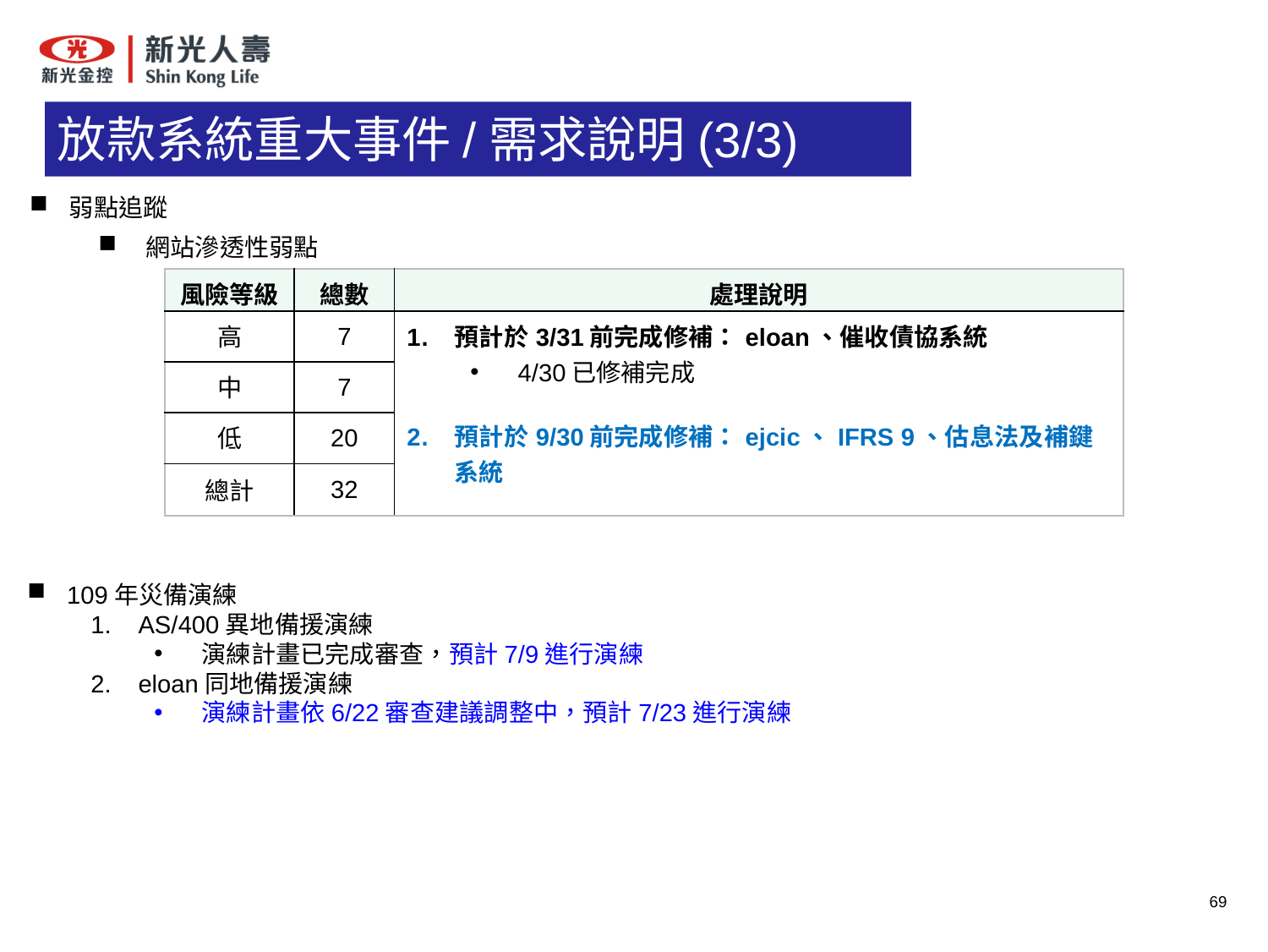

# 放款系統重大事件/需求說明(3/3)
弱點追蹤

網站滲透性弱點
| 風險等級 | 總數 | 處理說明 |
| --- | --- | --- |
| 高 | 7 | 預計於3/31前完成修補：eloan、催收債協系統 4/30已修補完成 預計於9/30前完成修補：ejcic、IFRS 9、估息法及補鍵系統 |
| 中 | 7 |  |
| 低 | 20 |  |
| 總計 | 32 |  |
109年災備演練
AS/400異地備援演練
演練計畫已完成審查，預計7/9進行演練
eloan同地備援演練
演練計畫依6/22審查建議調整中，預計7/23進行演練